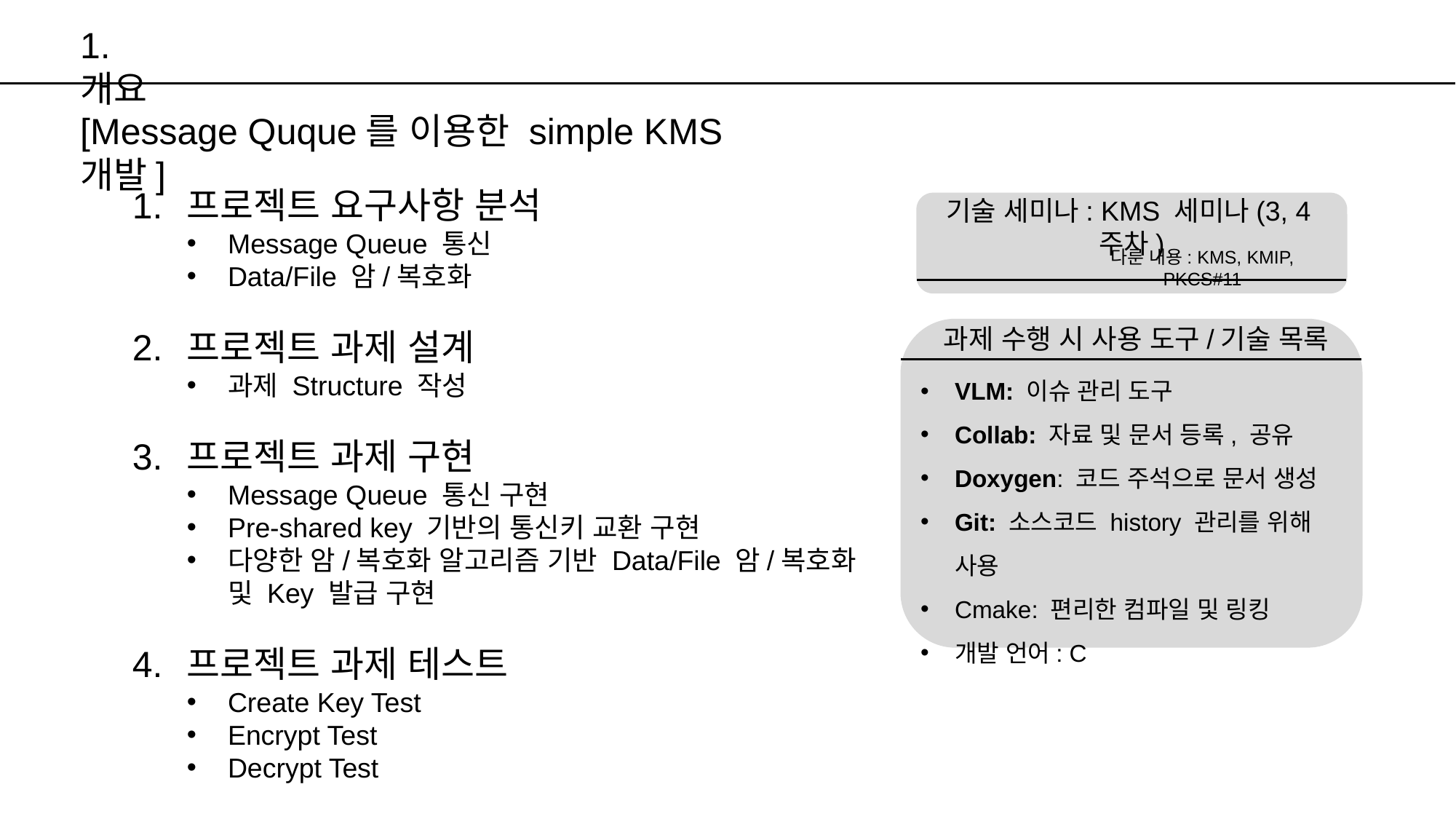

1. 개요
[Message Quque를 이용한 simple KMS 개발]
프로젝트 요구사항 분석
Message Queue 통신
Data/File 암/복호화

프로젝트 과제 설계
과제 Structure 작성

프로젝트 과제 구현
Message Queue 통신 구현
Pre-shared key 기반의 통신키 교환 구현
다양한 암/복호화 알고리즘 기반 Data/File 암/복호화 및 Key 발급 구현

프로젝트 과제 테스트
Create Key Test
Encrypt Test
Decrypt Test
기술 세미나: KMS 세미나(3, 4주차)

다룬 내용: KMS, KMIP, PKCS#11
과제 수행 시 사용 도구/기술 목록

VLM: 이슈 관리 도구
Collab: 자료 및 문서 등록, 공유
Doxygen: 코드 주석으로 문서 생성
Git: 소스코드 history 관리를 위해 사용
Cmake: 편리한 컴파일 및 링킹
개발 언어: C